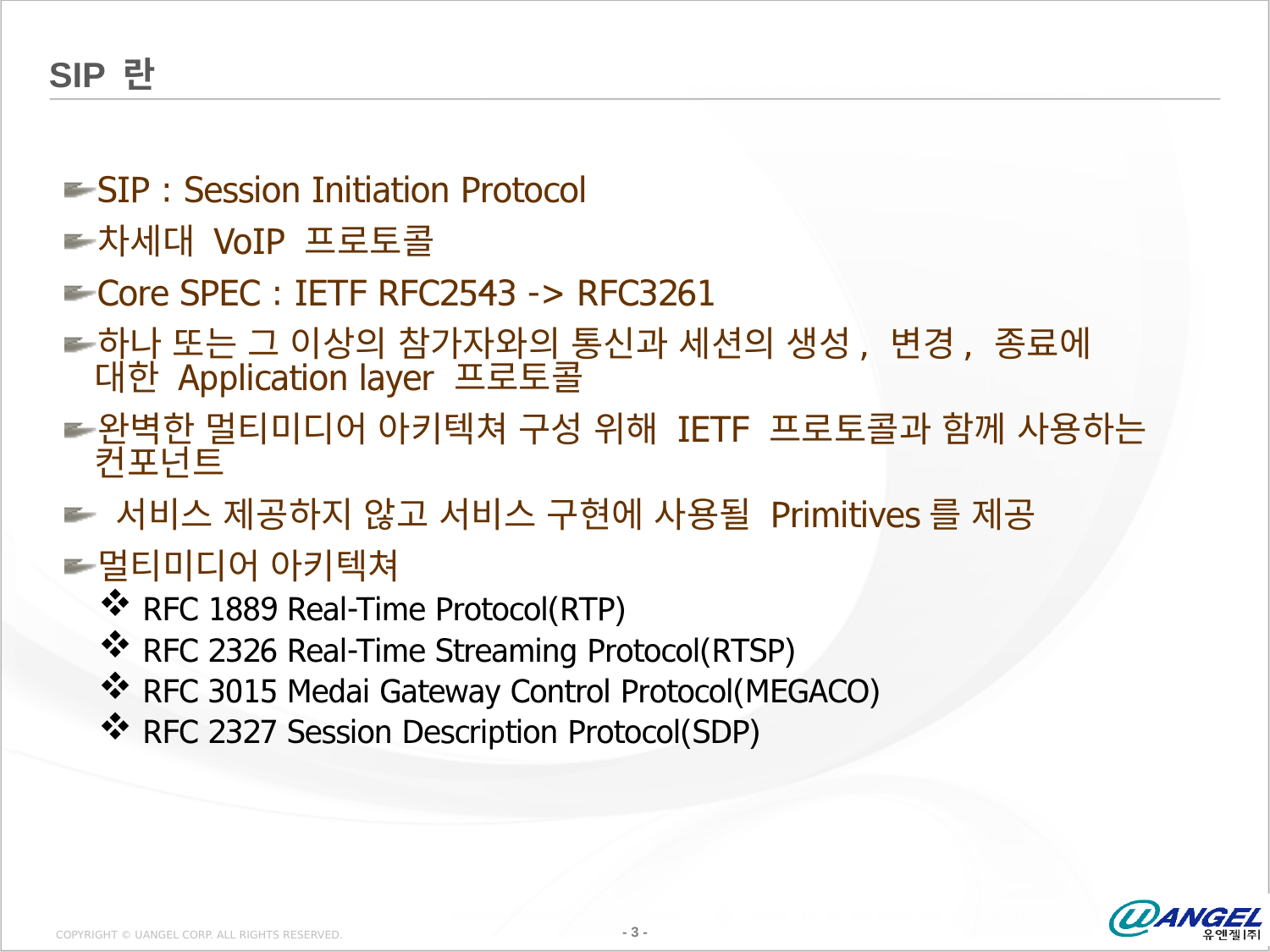

# SIP 란
SIP : Session Initiation Protocol
차세대 VoIP 프로토콜
Core SPEC : IETF RFC2543 -> RFC3261
하나 또는 그 이상의 참가자와의 통신과 세션의 생성, 변경, 종료에     대한 Application layer 프로토콜
완벽한 멀티미디어 아키텍쳐 구성 위해 IETF 프로토콜과 함께 사용하는 컨포넌트
 서비스 제공하지 않고 서비스 구현에 사용될 Primitives를 제공
멀티미디어 아키텍쳐
 RFC 1889 Real-Time Protocol(RTP)
 RFC 2326 Real-Time Streaming Protocol(RTSP)
 RFC 3015 Medai Gateway Control Protocol(MEGACO)
 RFC 2327 Session Description Protocol(SDP)